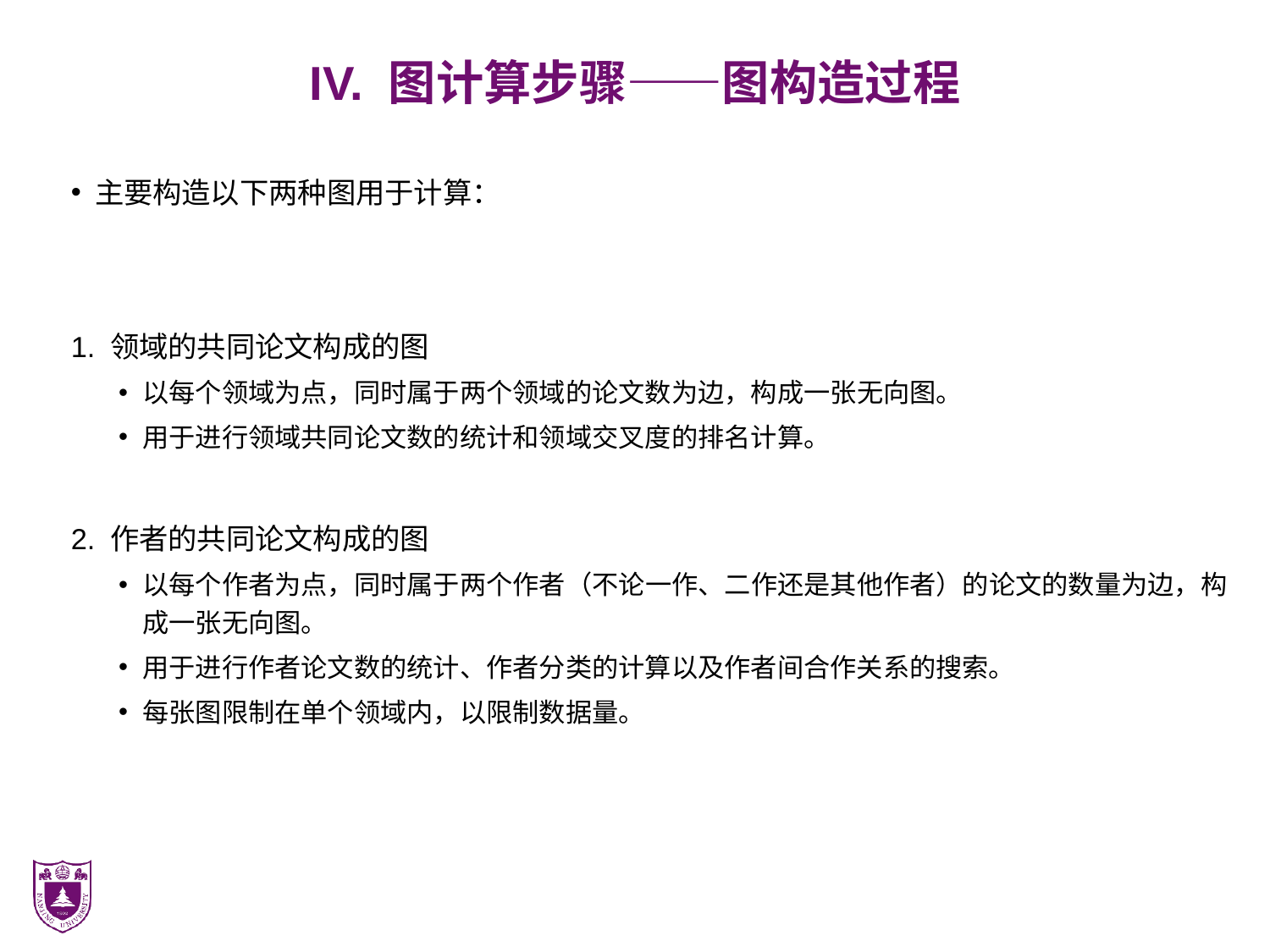

# IV. 图计算步骤——图构造过程
主要构造以下两种图用于计算：

1. 领域的共同论文构成的图
以每个领域为点，同时属于两个领域的论文数为边，构成一张无向图。
用于进行领域共同论文数的统计和领域交叉度的排名计算。

2. 作者的共同论文构成的图
以每个作者为点，同时属于两个作者（不论一作、二作还是其他作者）的论文的数量为边，构成一张无向图。
用于进行作者论文数的统计、作者分类的计算以及作者间合作关系的搜索。
每张图限制在单个领域内，以限制数据量。

5